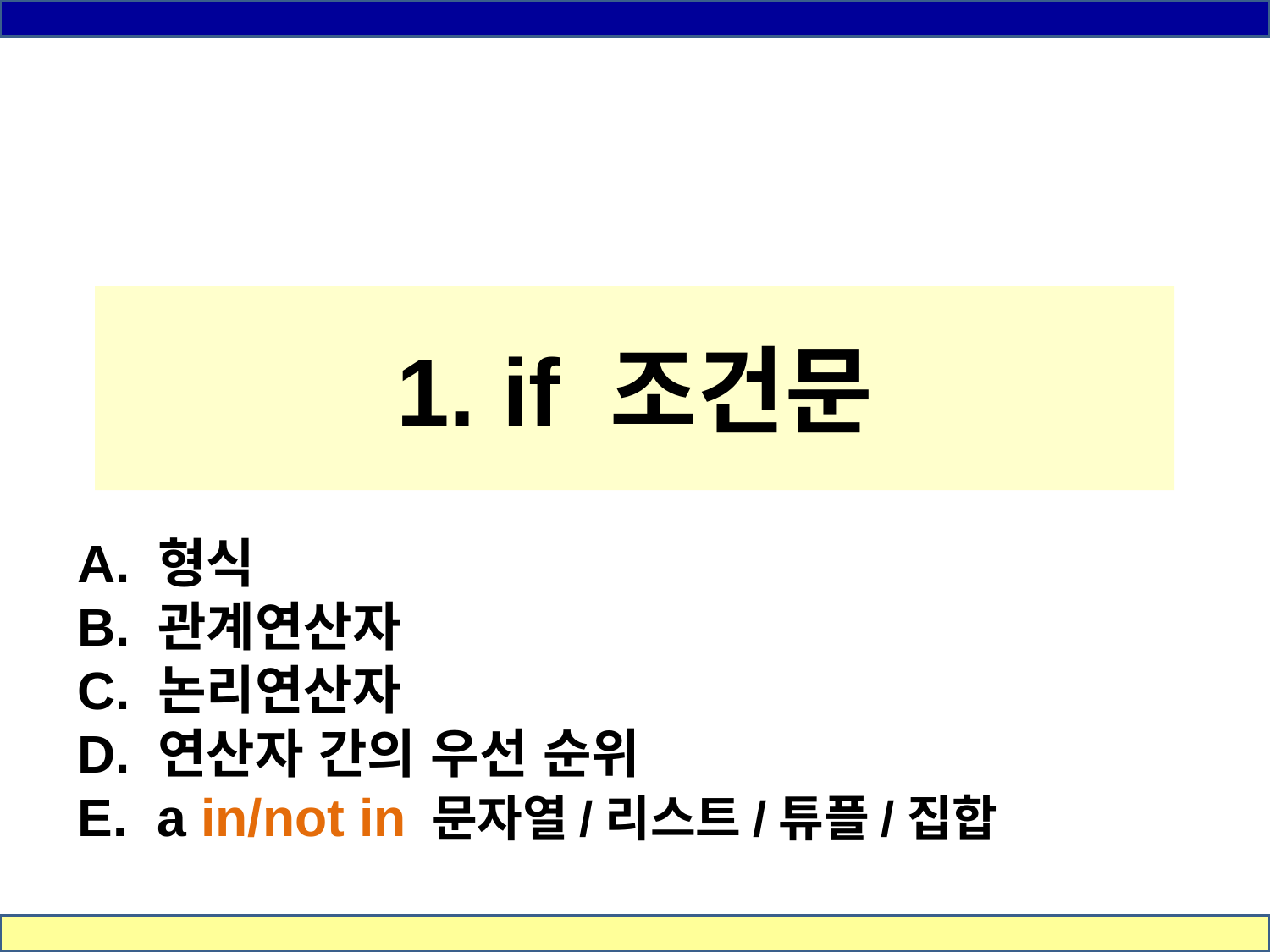

1. if 조건문
# A. 형식 B. 관계연산자 C. 논리연산자 D. 연산자 간의 우선 순위 E.  a in/not in 문자열/리스트/튜플/집합